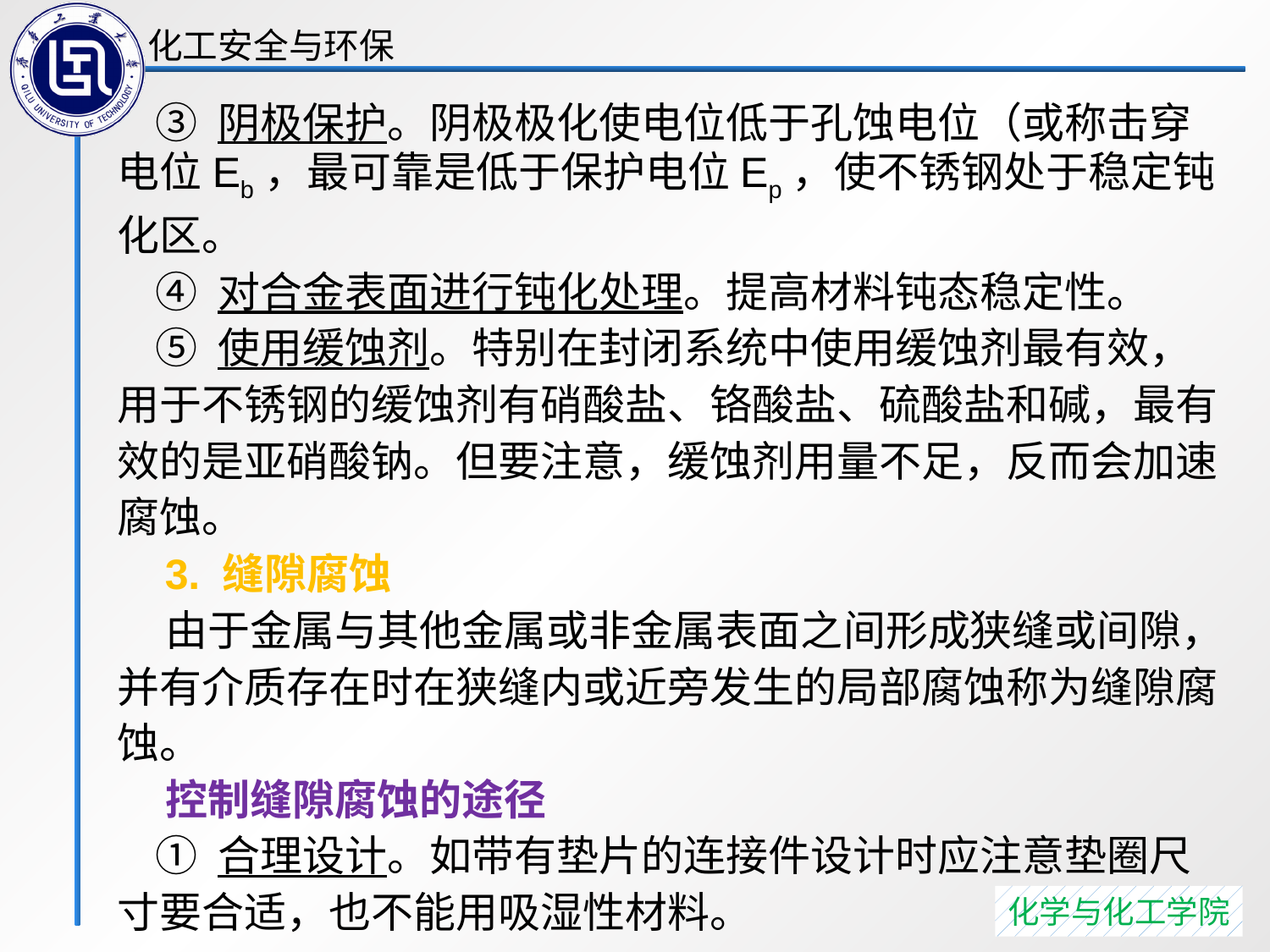

③ 阴极保护。阴极极化使电位低于孔蚀电位（或称击穿电位Eb，最可靠是低于保护电位Ep，使不锈钢处于稳定钝化区。
    ④ 对合金表面进行钝化处理。提高材料钝态稳定性。
    ⑤ 使用缓蚀剂。特别在封闭系统中使用缓蚀剂最有效，用于不锈钢的缓蚀剂有硝酸盐、铬酸盐、硫酸盐和碱，最有效的是亚硝酸钠。但要注意，缓蚀剂用量不足，反而会加速腐蚀。
    3. 缝隙腐蚀
    由于金属与其他金属或非金属表面之间形成狭缝或间隙，并有介质存在时在狭缝内或近旁发生的局部腐蚀称为缝隙腐蚀。
    控制缝隙腐蚀的途径
    ① 合理设计。如带有垫片的连接件设计时应注意垫圈尺寸要合适，也不能用吸湿性材料。